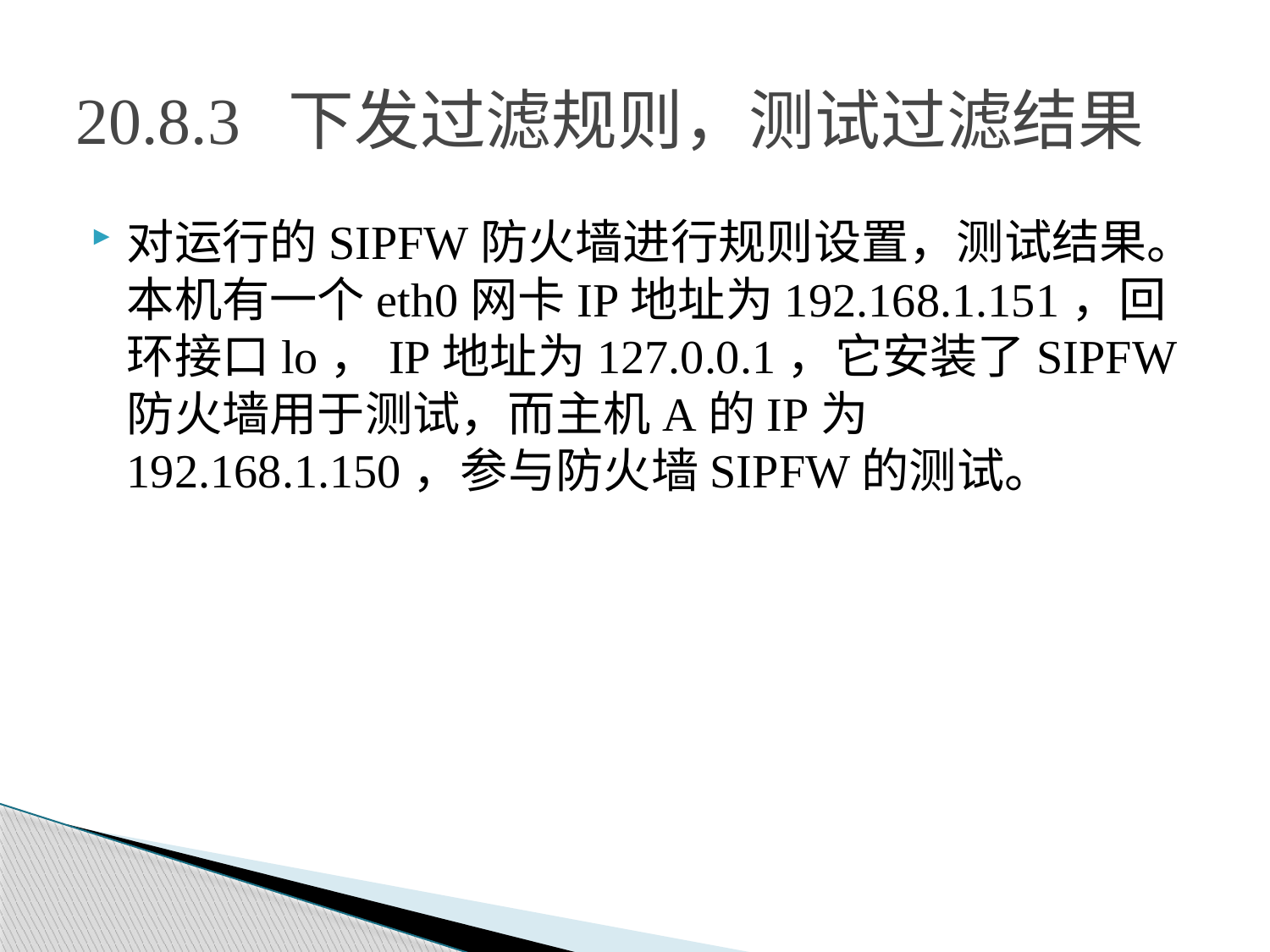

# 20.8.3  下发过滤规则，测试过滤结果
对运行的SIPFW防火墙进行规则设置，测试结果。本机有一个eth0网卡IP地址为192.168.1.151，回环接口lo，IP地址为127.0.0.1，它安装了SIPFW防火墙用于测试，而主机A的IP为192.168.1.150，参与防火墙SIPFW的测试。